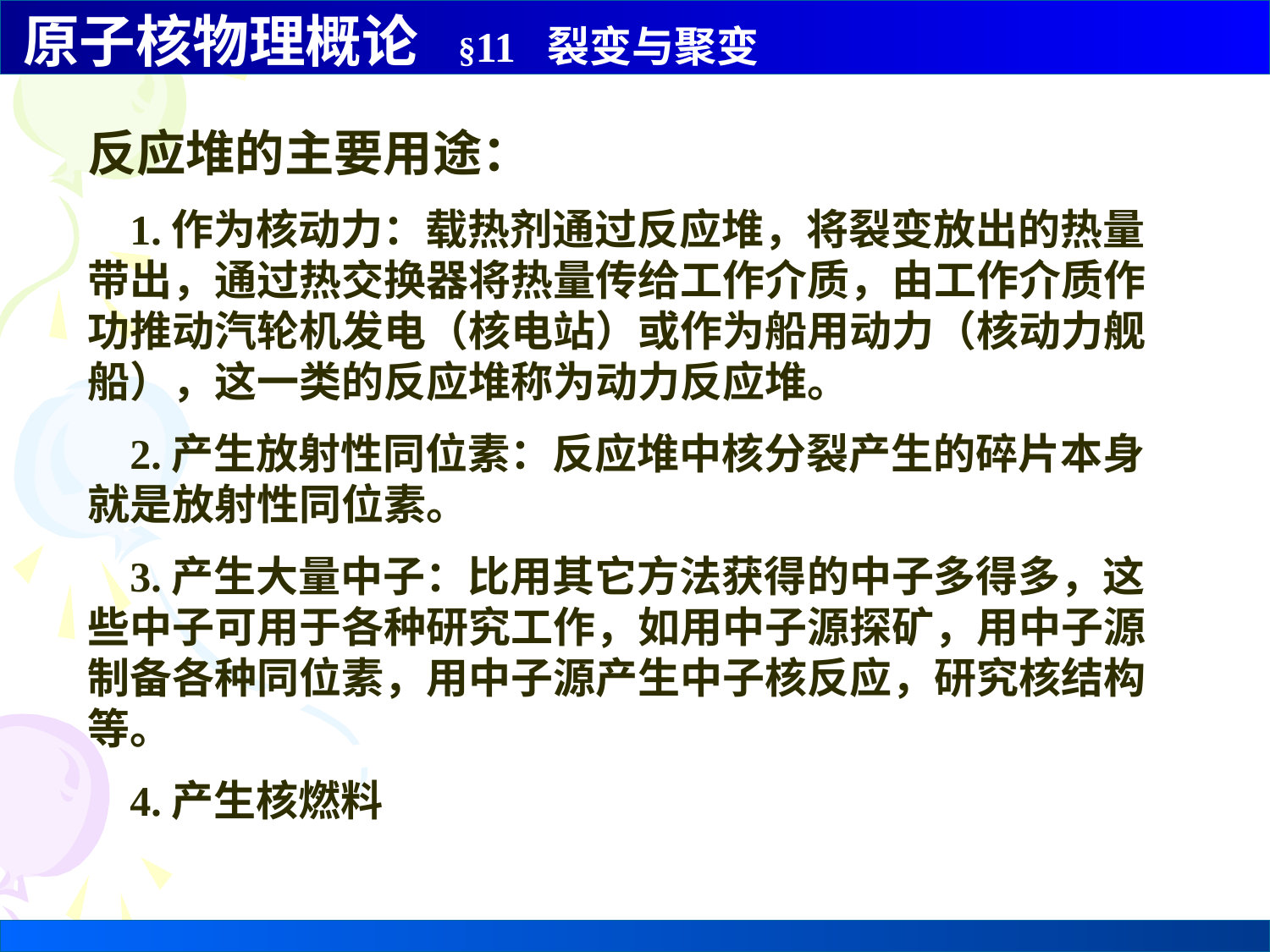

反应堆的主要用途：
    1.作为核动力：载热剂通过反应堆，将裂变放出的热量带出，通过热交换器将热量传给工作介质，由工作介质作功推动汽轮机发电（核电站）或作为船用动力（核动力舰船），这一类的反应堆称为动力反应堆。
    2.产生放射性同位素：反应堆中核分裂产生的碎片本身就是放射性同位素。
    3.产生大量中子：比用其它方法获得的中子多得多，这些中子可用于各种研究工作，如用中子源探矿，用中子源制备各种同位素，用中子源产生中子核反应，研究核结构等。
    4.产生核燃料